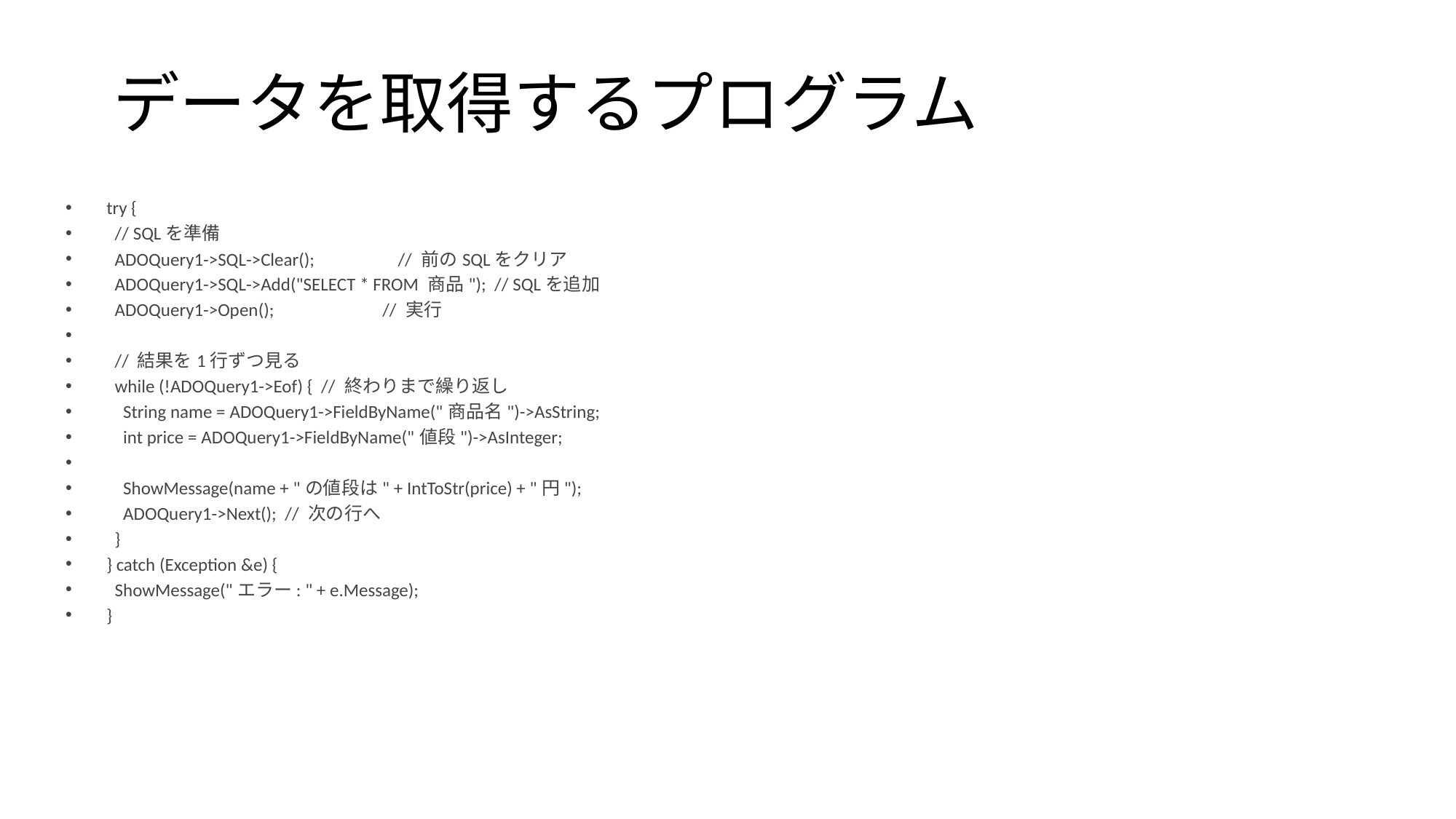

# データを取得するプログラム
try {
  // SQLを準備
  ADOQuery1->SQL->Clear();                    // 前のSQLをクリア
  ADOQuery1->SQL->Add("SELECT * FROM 商品");  // SQLを追加
  ADOQuery1->Open();                          // 実行

  // 結果を1行ずつ見る
  while (!ADOQuery1->Eof) {  // 終わりまで繰り返し
    String name = ADOQuery1->FieldByName("商品名")->AsString;
    int price = ADOQuery1->FieldByName("値段")->AsInteger;

    ShowMessage(name + "の値段は" + IntToStr(price) + "円");
    ADOQuery1->Next();  // 次の行へ
  }
} catch (Exception &e) {
  ShowMessage("エラー: " + e.Message);
}